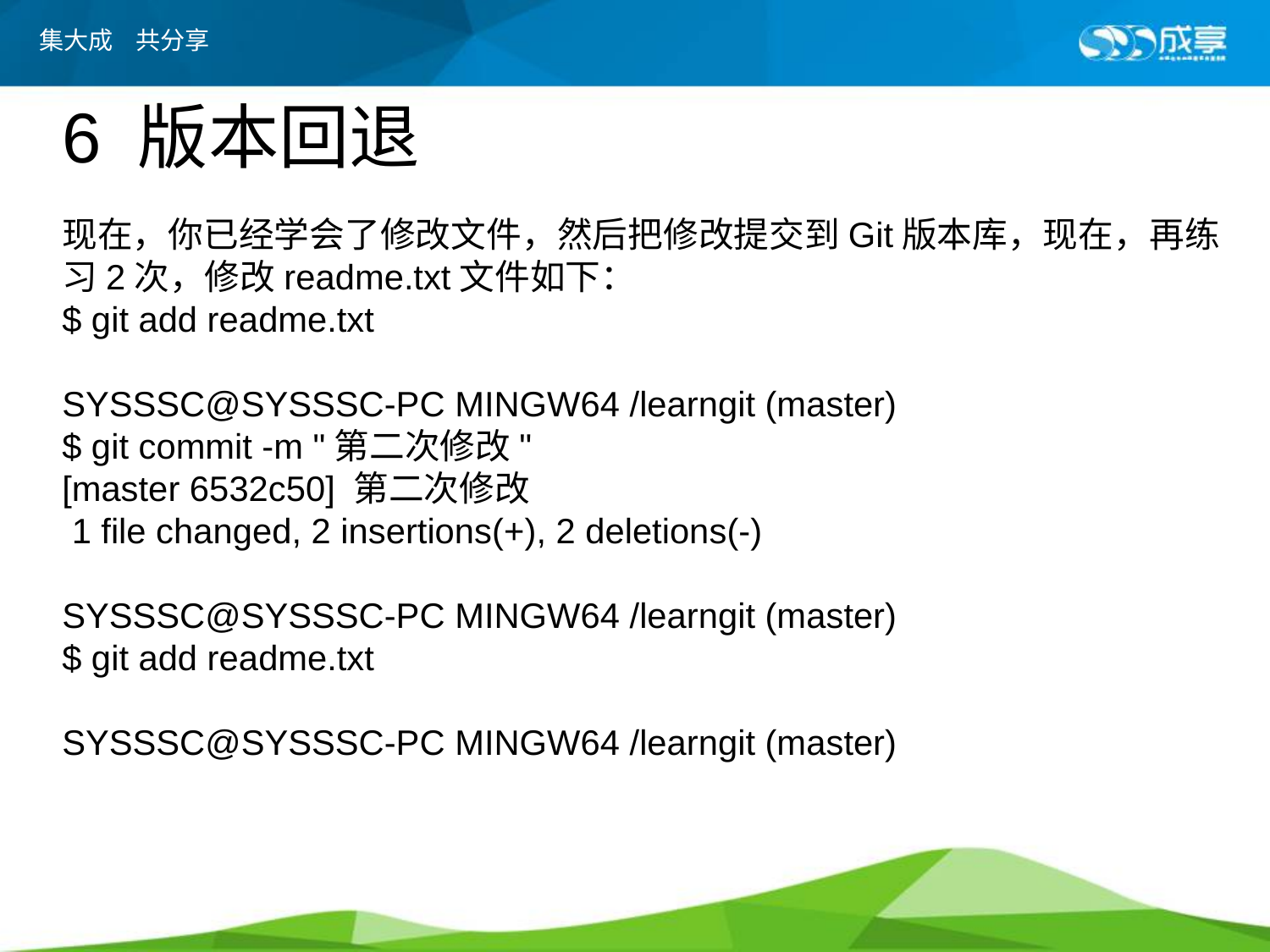

6 版本回退
现在，你已经学会了修改文件，然后把修改提交到Git版本库，现在，再练习2次，修改readme.txt文件如下：
$ git add readme.txt

SYSSSC@SYSSSC-PC MINGW64 /learngit (master)
$ git commit -m "第二次修改"
[master 6532c50] 第二次修改
 1 file changed, 2 insertions(+), 2 deletions(-)

SYSSSC@SYSSSC-PC MINGW64 /learngit (master)
$ git add readme.txt

SYSSSC@SYSSSC-PC MINGW64 /learngit (master)